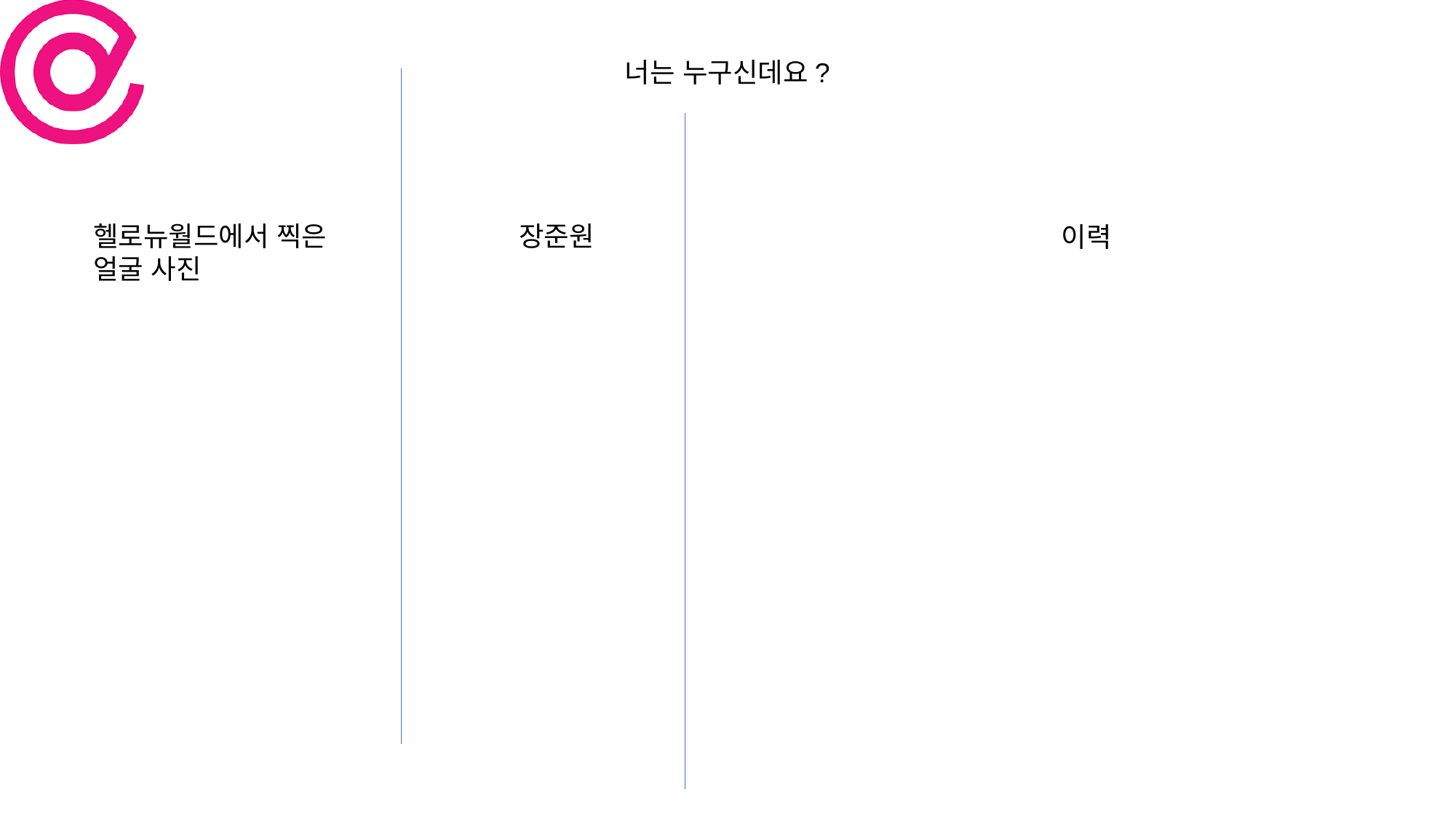

너는 누구신데요?
헬로뉴월드에서 찍은
얼굴 사진
장준원
이력